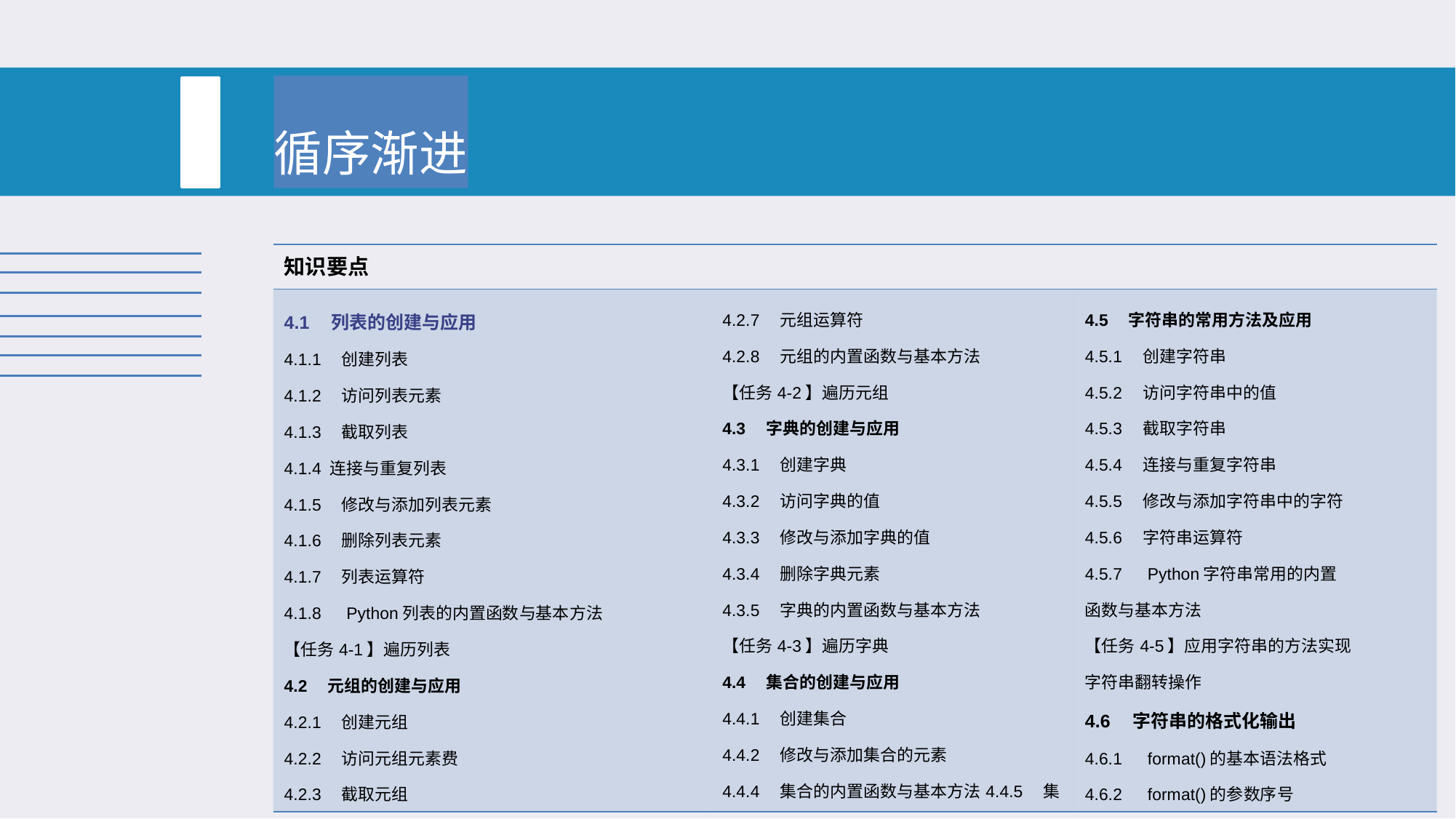

循序渐进

| 知识要点 |  |  |
| --- | --- | --- |
| 4.1　列表的创建与应用 4.1.1　创建列表 4.1.2　访问列表元素 4.1.3　截取列表 4.1.4 连接与重复列表 4.1.5　修改与添加列表元素 4.1.6　删除列表元素 4.1.7　列表运算符 4.1.8　Python列表的内置函数与基本方法 【任务4-1】遍历列表 4.2　元组的创建与应用 4.2.1　创建元组 4.2.2　访问元组元素费 4.2.3　截取元组 4.2.4　连接与重复元组 4.2.5　修改元组元素 4.2.6　删除元组元素 | 4.2.7　元组运算符 4.2.8　元组的内置函数与基本方法 【任务4-2】遍历元组 4.3　字典的创建与应用 4.3.1　创建字典 4.3.2　访问字典的值 4.3.3　修改与添加字典的值 4.3.4　删除字典元素 4.3.5　字典的内置函数与基本方法 【任务4-3】遍历字典 4.4　集合的创建与应用 4.4.1　创建集合 4.4.2　修改与添加集合的元素 4.4.4　集合的内置函数与基本方法4.4.5　集合的集合运算 【任务4-4】遍历集合 | 4.5　字符串的常用方法及应用 4.5.1　创建字符串 4.5.2　访问字符串中的值 4.5.3　截取字符串 4.5.4　连接与重复字符串 4.5.5　修改与添加字符串中的字符 4.5.6　字符串运算符 4.5.7　Python字符串常用的内置 函数与基本方法 【任务4-5】应用字符串的方法实现 字符串翻转操作 4.6　字符串的格式化输出 4.6.1　format()的基本语法格式 4.6.2　format()的参数序号 【任务4-6】使用format()方法格式化输出字符串列表. |